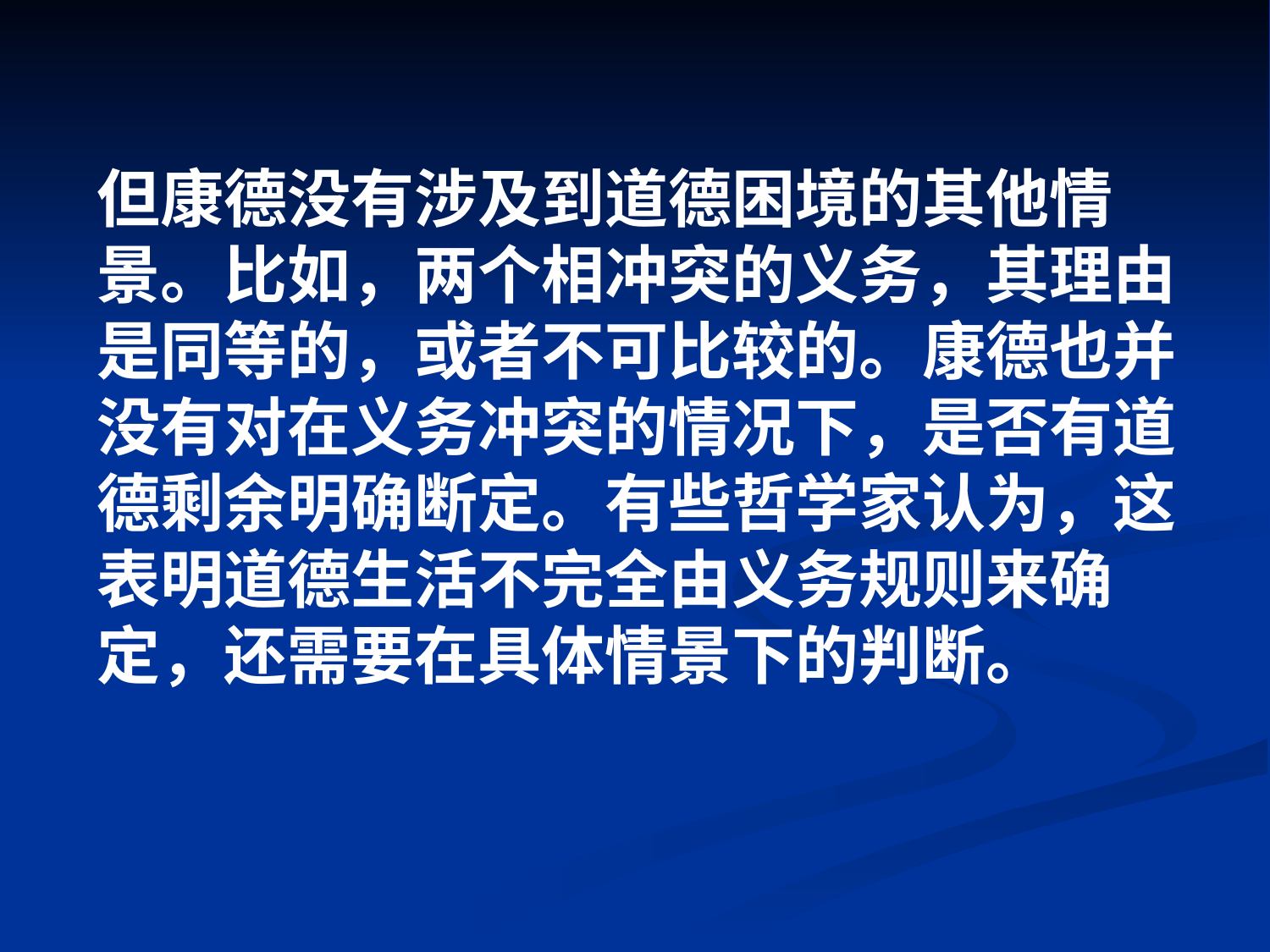

但康德没有涉及到道德困境的其他情景。比如，两个相冲突的义务，其理由是同等的，或者不可比较的。康德也并没有对在义务冲突的情况下，是否有道德剩余明确断定。有些哲学家认为，这表明道德生活不完全由义务规则来确定，还需要在具体情景下的判断。